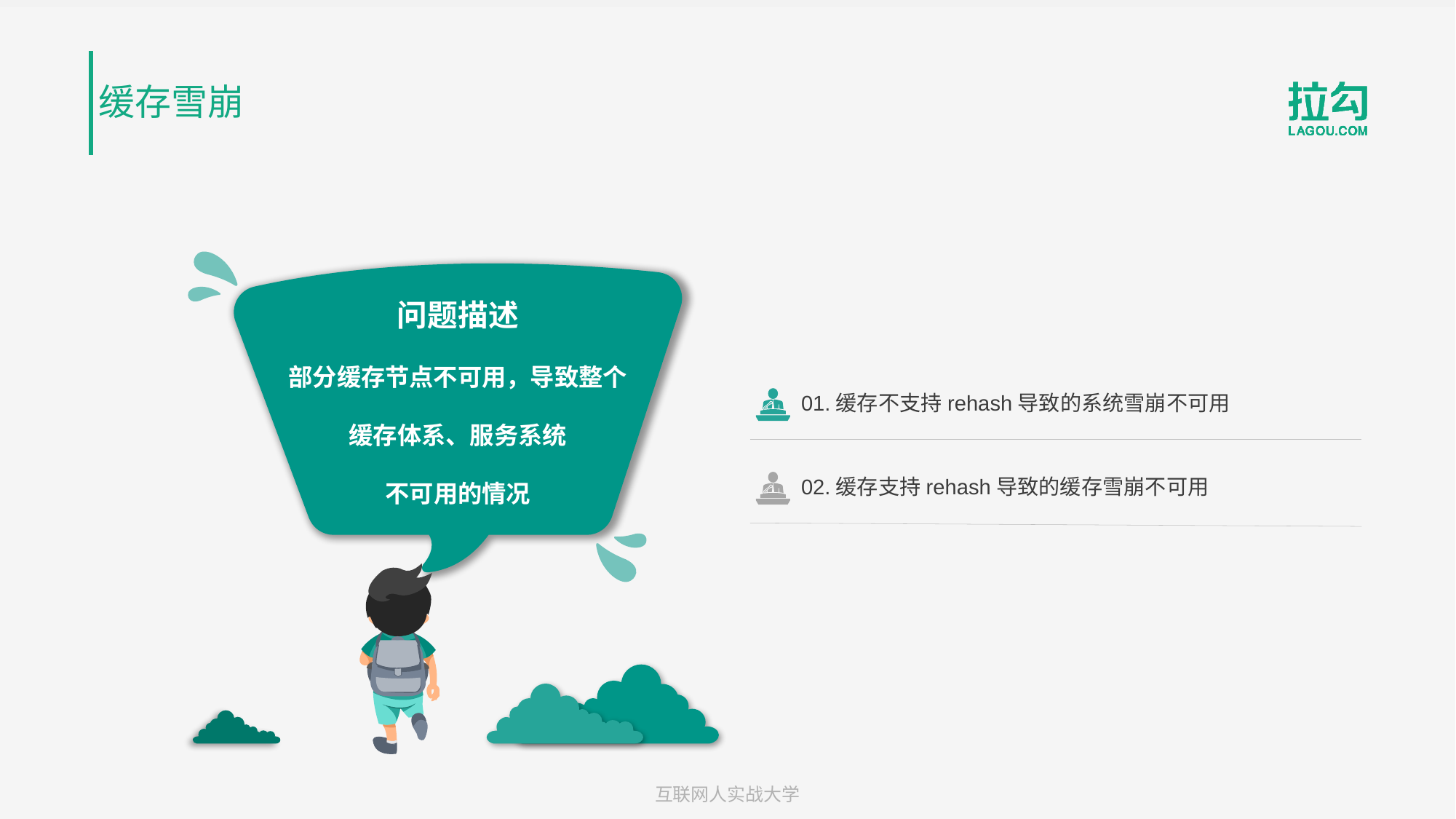

缓存雪崩

问题描述
部分缓存节点不可用，导致整个
缓存体系、服务系统
不可用的情况

01.缓存不支持rehash导致的系统雪崩不可用

02.缓存支持rehash导致的缓存雪崩不可用